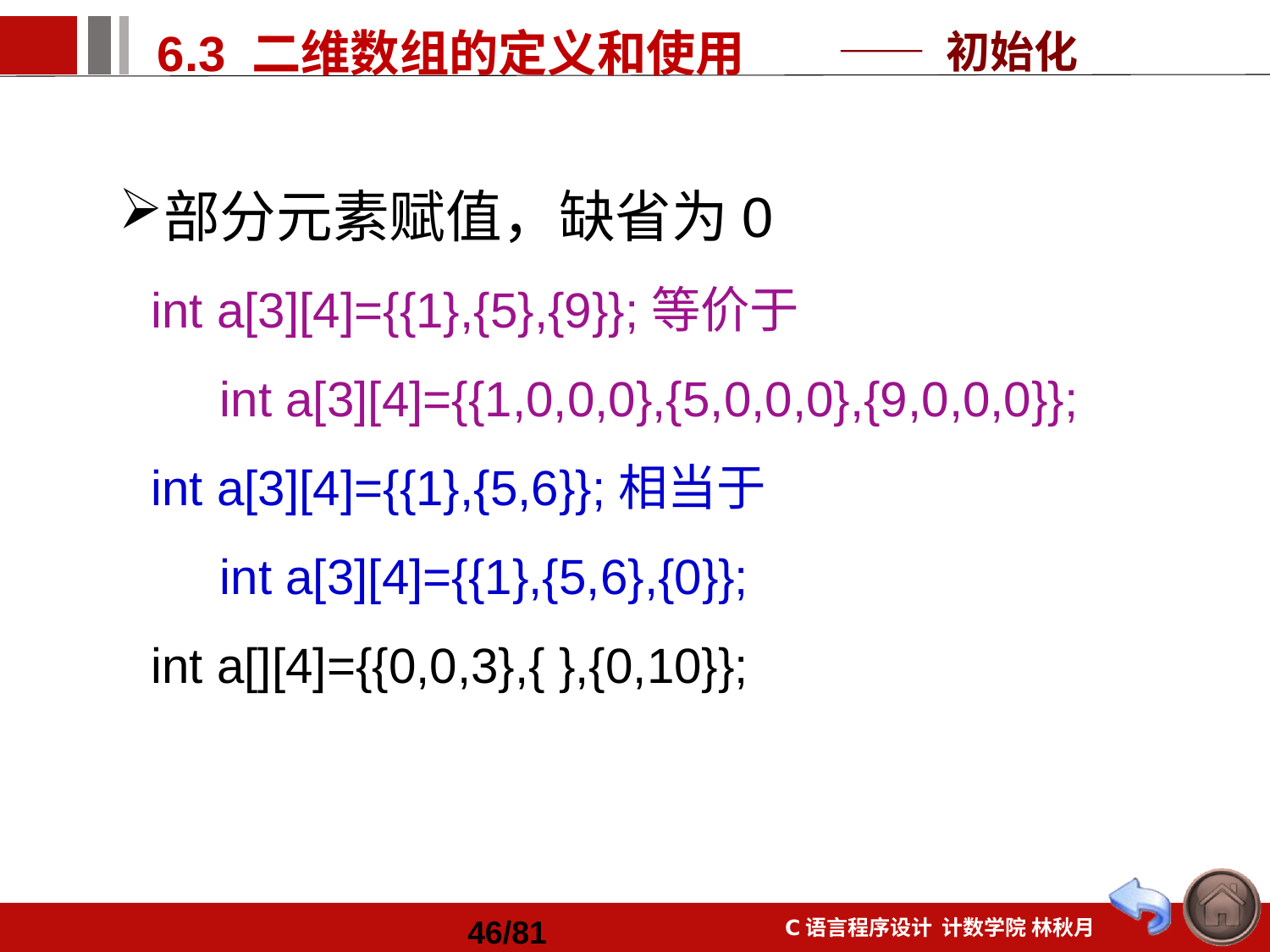

—— 初始化
部分元素赋值，缺省为0
int a[3][4]={{1},{5},{9}};等价于
     int a[3][4]={{1,0,0,0},{5,0,0,0},{9,0,0,0}};
int a[3][4]={{1},{5,6}};相当于
     int a[3][4]={{1},{5,6},{0}};
int a[][4]={{0,0,3},{ },{0,10}};